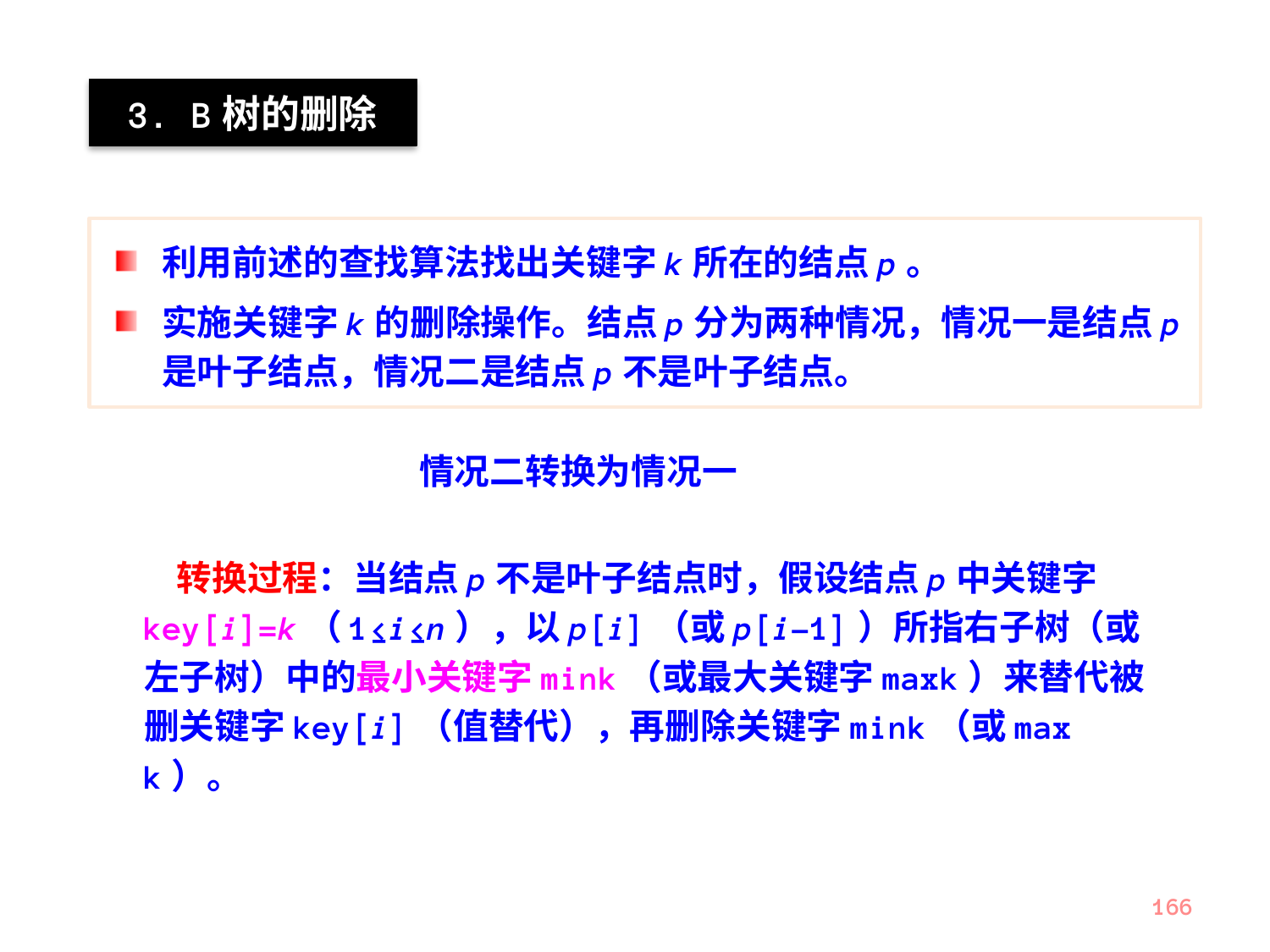

3. B树的删除
利用前述的查找算法找出关键字k所在的结点p。
实施关键字k的删除操作。结点p分为两种情况，情况一是结点p是叶子结点，情况二是结点p不是叶子结点。
情况二转换为情况一
   转换过程：当结点p不是叶子结点时，假设结点p中关键字key[i]=k（1≤i≤n），以p[i]（或p[i-1]）所指右子树（或左子树）中的最小关键字mink（或最大关键字maxk）来替代被删关键字key[i]（值替代），再删除关键字mink（或maxk）。
166